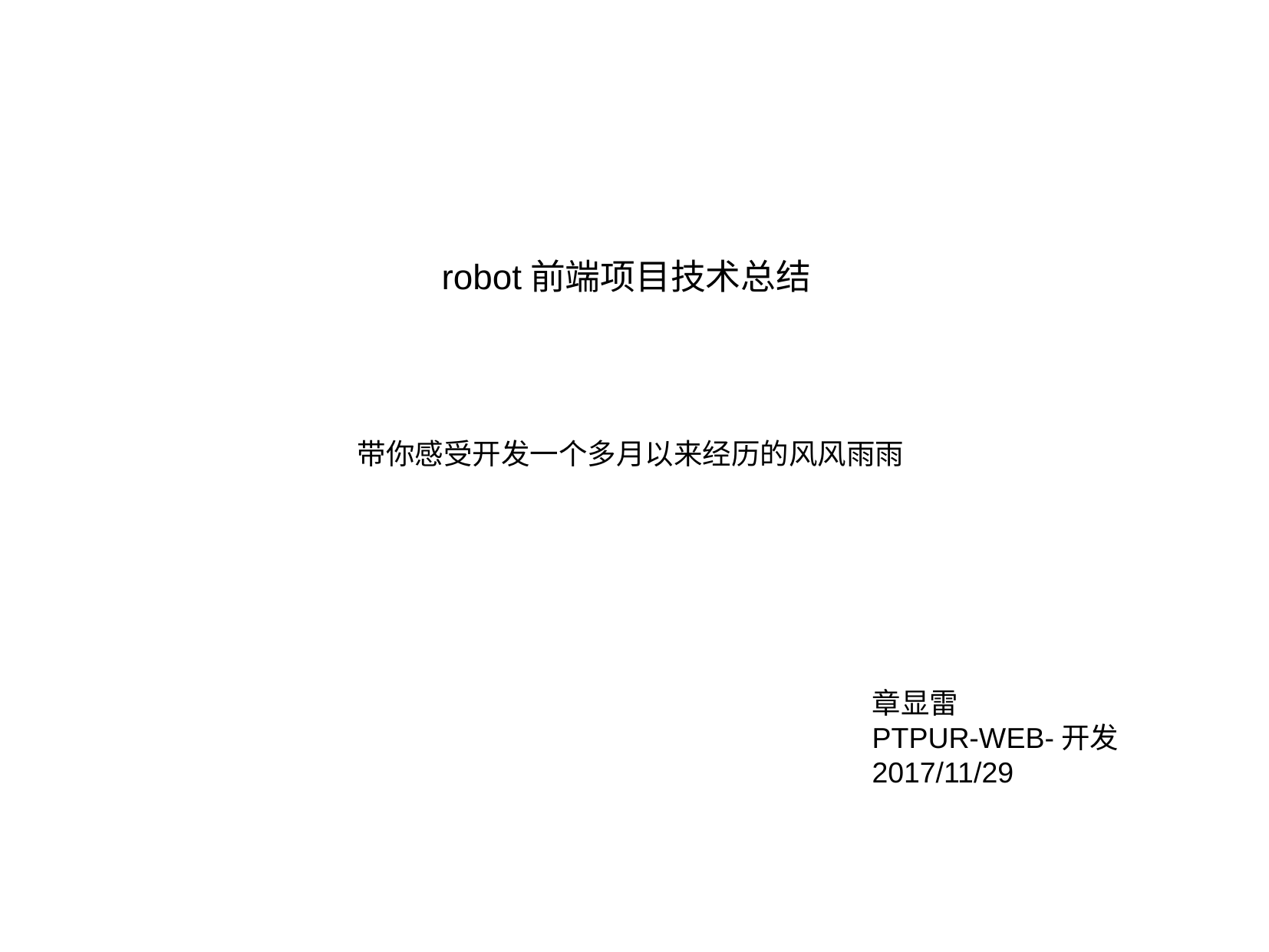

robot前端项目技术总结
带你感受开发一个多月以来经历的风风雨雨

章显雷
PTPUR-WEB-开发
2017/11/29